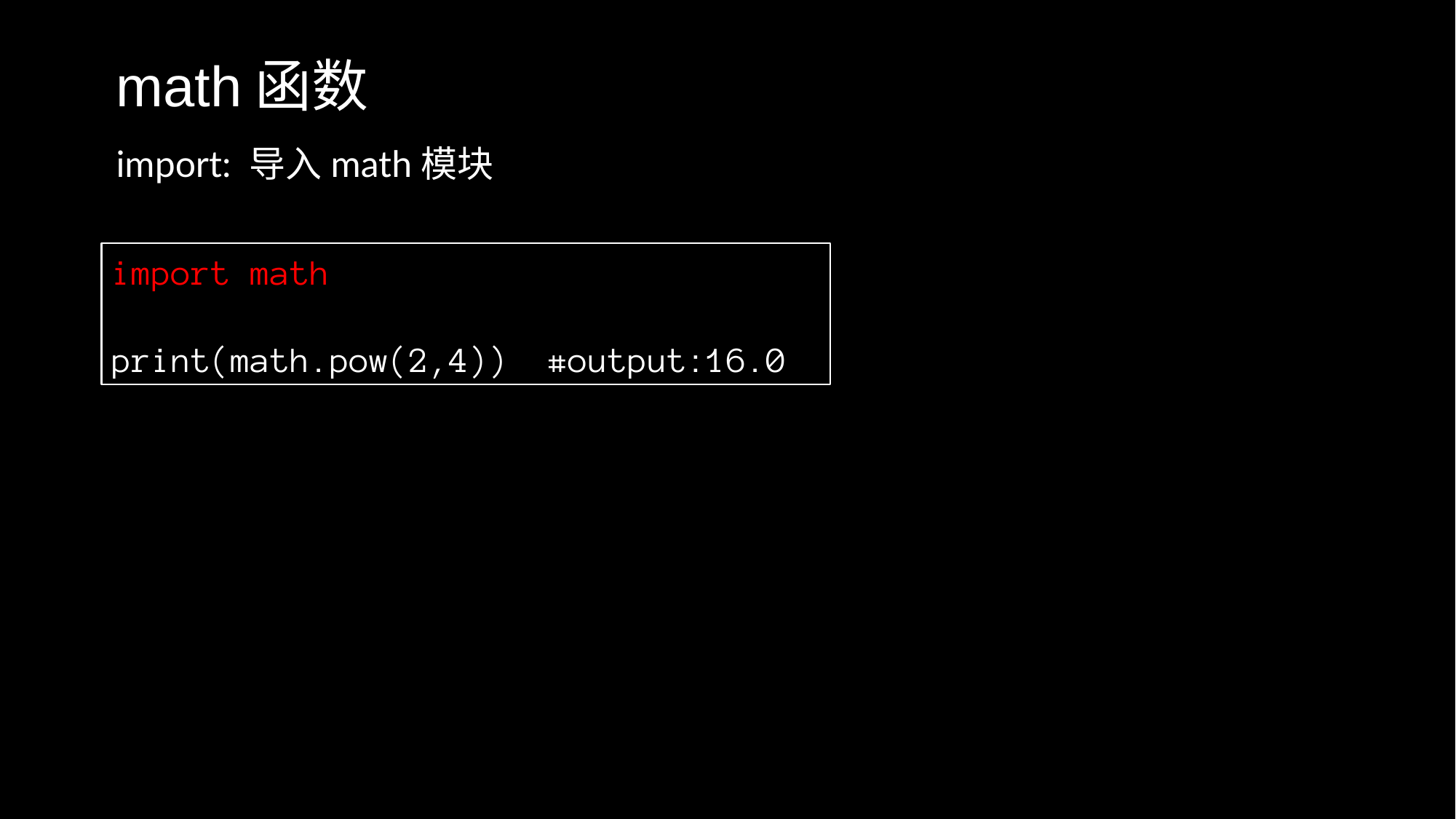

math函数
import: 导入math模块
import math

print(math.pow(2,4)) 	#output:16.0